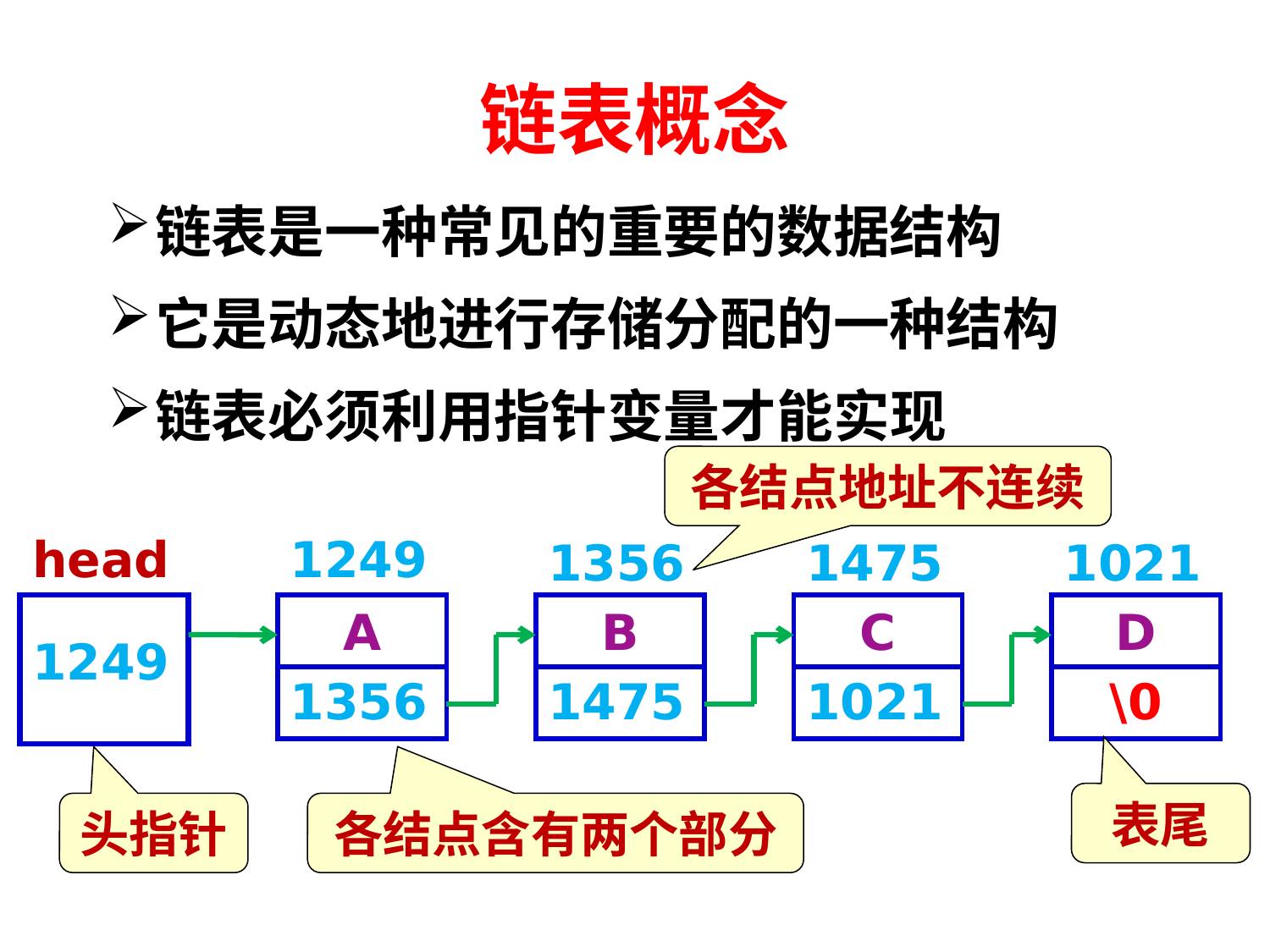

# 链表概念
链表是一种常见的重要的数据结构
它是动态地进行存储分配的一种结构
链表必须利用指针变量才能实现
各结点地址不连续
head
1249
1356
1475
1021

|  |
| --- |
|  |
A
|  |
| --- |
|  |
B
|  |
| --- |
|  |
C
|  |
| --- |
|  |
D
1249
1356
1475
1021
\0
表尾
头指针
各结点含有两个部分